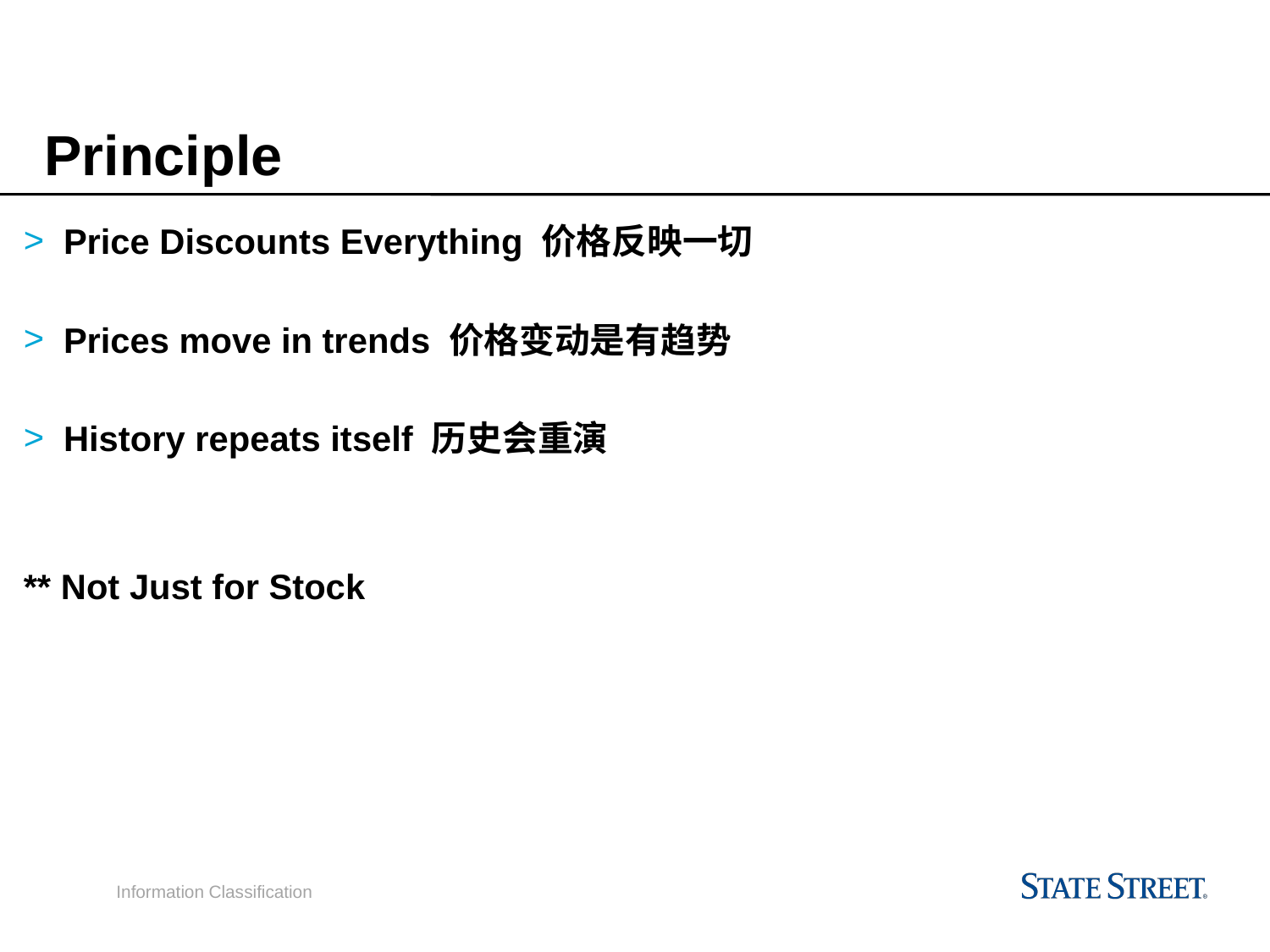

Principle

Price Discounts Everything 价格反映一切

Prices move in trends 价格变动是有趋势

History repeats itself 历史会重演

** Not Just for Stock